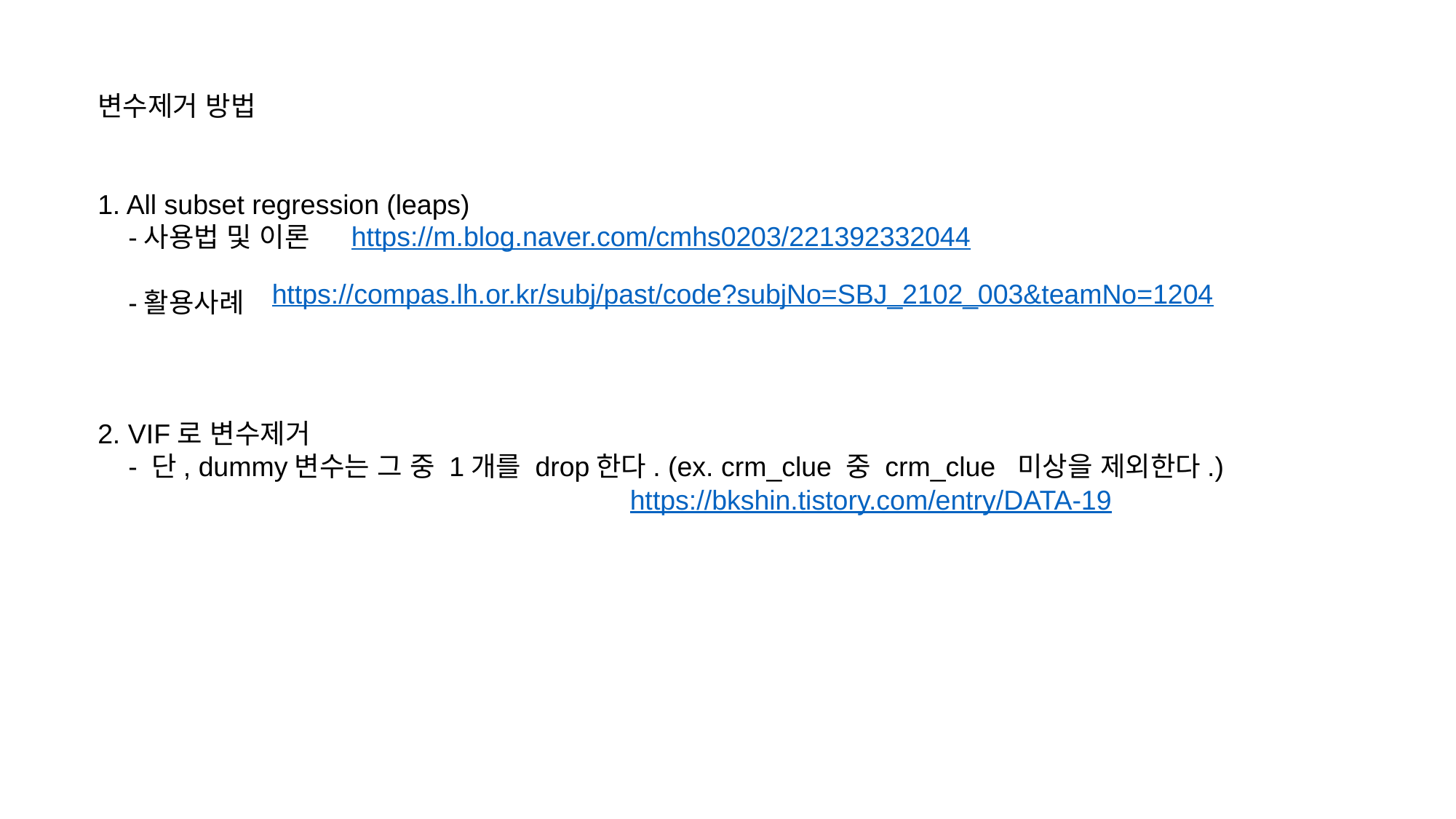

변수제거 방법

1. All subset regression (leaps)
    -사용법 및 이론

    -활용사례

2. VIF로 변수제거
    - 단, dummy변수는 그 중 1개를 drop한다. (ex. crm_clue 중 crm_clue  미상을 제외한다.)

https://m.blog.naver.com/cmhs0203/221392332044
https://compas.lh.or.kr/subj/past/code?subjNo=SBJ_2102_003&teamNo=1204
https://bkshin.tistory.com/entry/DATA-19